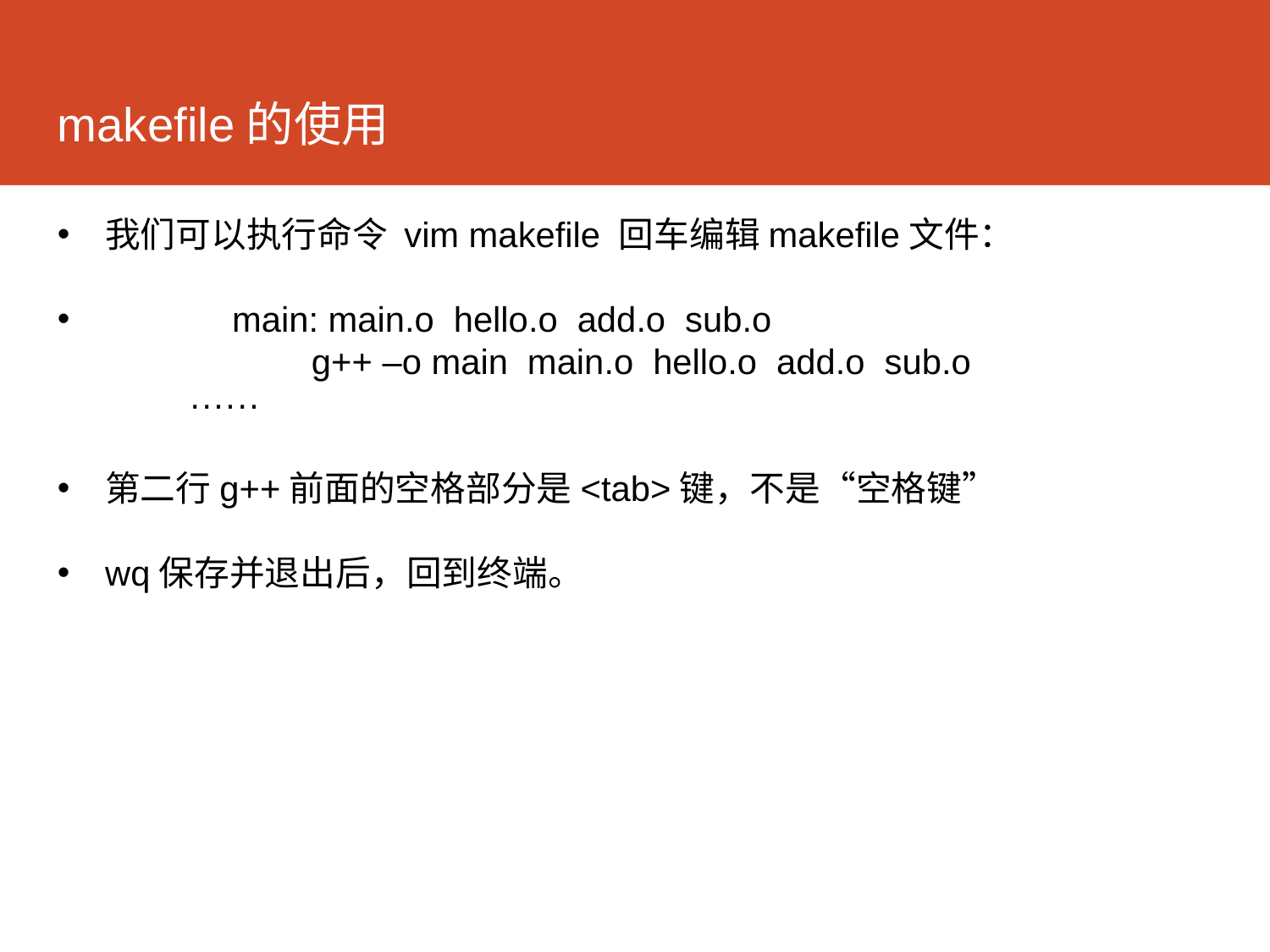

makefile的使用
我们可以执行命令 vim makefile 回车编辑makefile文件：

	main: main.o  hello.o  add.o  sub.o
		g++ –o main  main.o  hello.o  add.o  sub.o
       ······

第二行g++前面的空格部分是<tab>键，不是“空格键”

wq保存并退出后，回到终端。